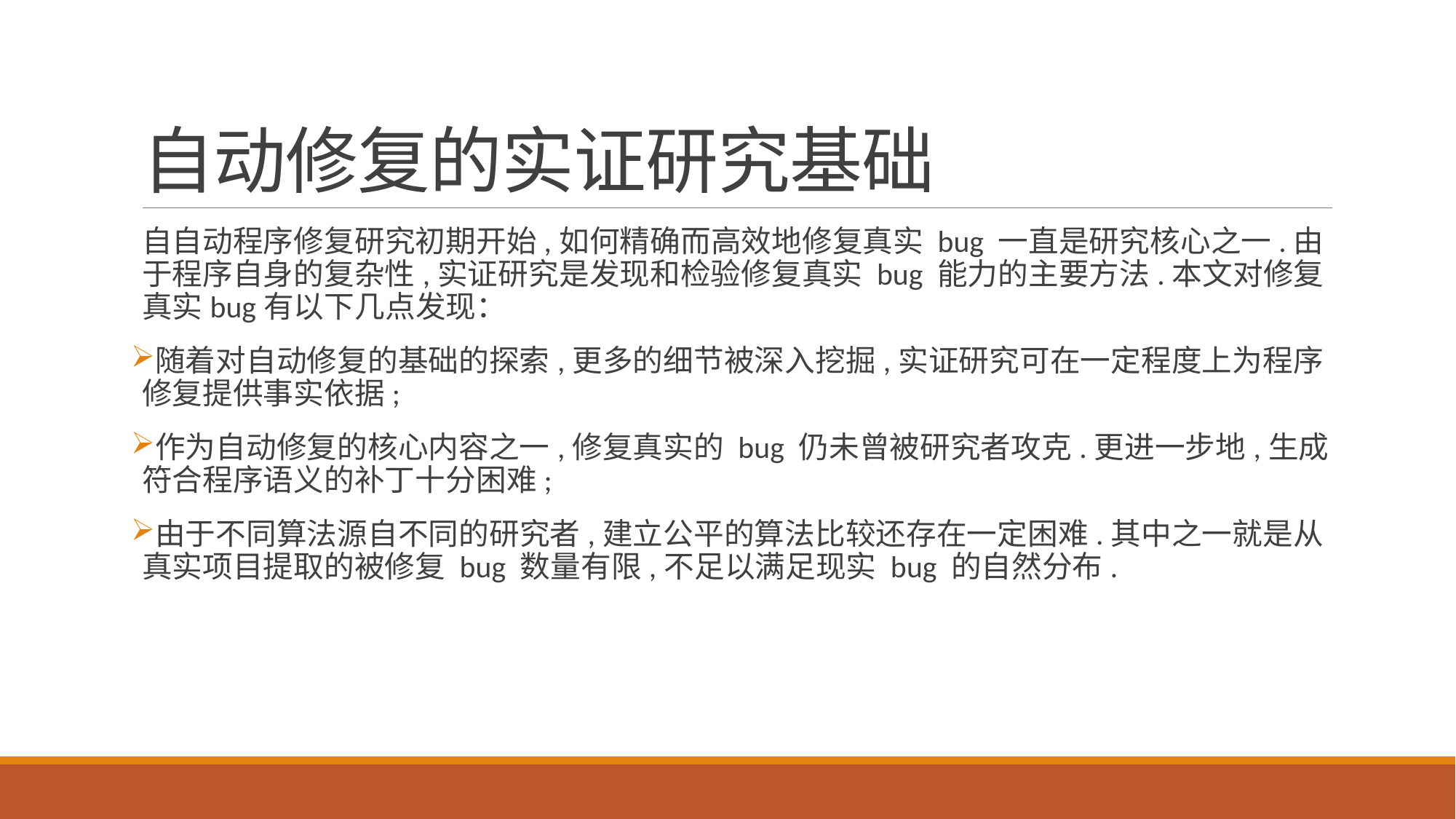

# 自动修复的实证研究基础
自自动程序修复研究初期开始,如何精确而高效地修复真实 bug 一直是研究核心之一.由于程序自身的复杂性,实证研究是发现和检验修复真实 bug 能力的主要方法.本文对修复真实bug有以下几点发现：
随着对自动修复的基础的探索,更多的细节被深入挖掘,实证研究可在一定程度上为程序修复提供事实依据;
作为自动修复的核心内容之一,修复真实的 bug 仍未曾被研究者攻克.更进一步地,生成符合程序语义的补丁十分困难;
由于不同算法源自不同的研究者,建立公平的算法比较还存在一定困难.其中之一就是从真实项目提取的被修复 bug 数量有限,不足以满足现实 bug 的自然分布.